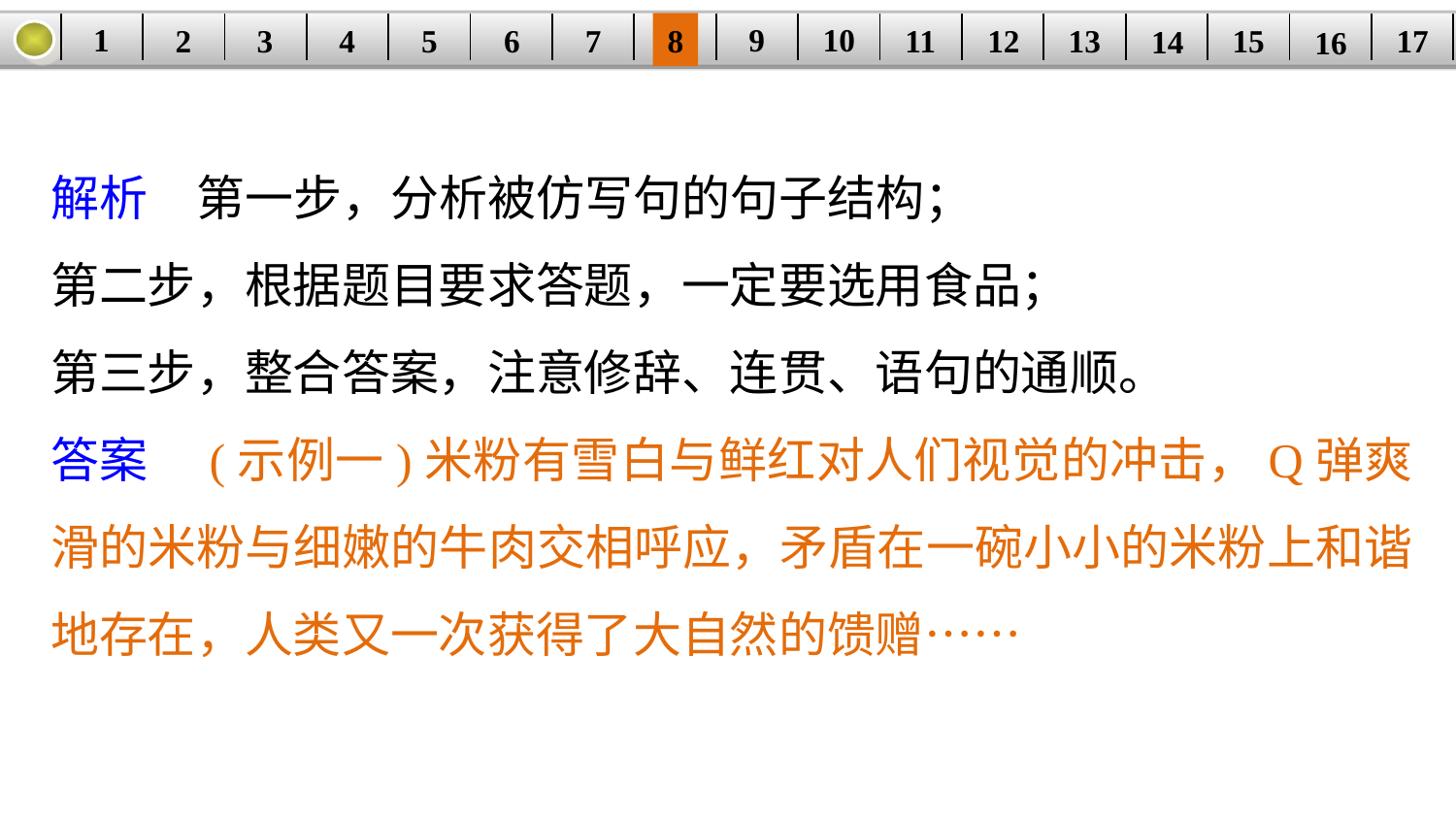

9
10
1
3
4
5
6
8
11
2
17
12
15
|  |  |  |  |  |  |  |  |  |  |  |  |  |  |  |  |  |
| --- | --- | --- | --- | --- | --- | --- | --- | --- | --- | --- | --- | --- | --- | --- | --- | --- |
7
13
14
16

解析　第一步，分析被仿写句的句子结构；
第二步，根据题目要求答题，一定要选用食品；
第三步，整合答案，注意修辞、连贯、语句的通顺。
答案　(示例一)米粉有雪白与鲜红对人们视觉的冲击，Q弹爽滑的米粉与细嫩的牛肉交相呼应，矛盾在一碗小小的米粉上和谐地存在，人类又一次获得了大自然的馈赠……